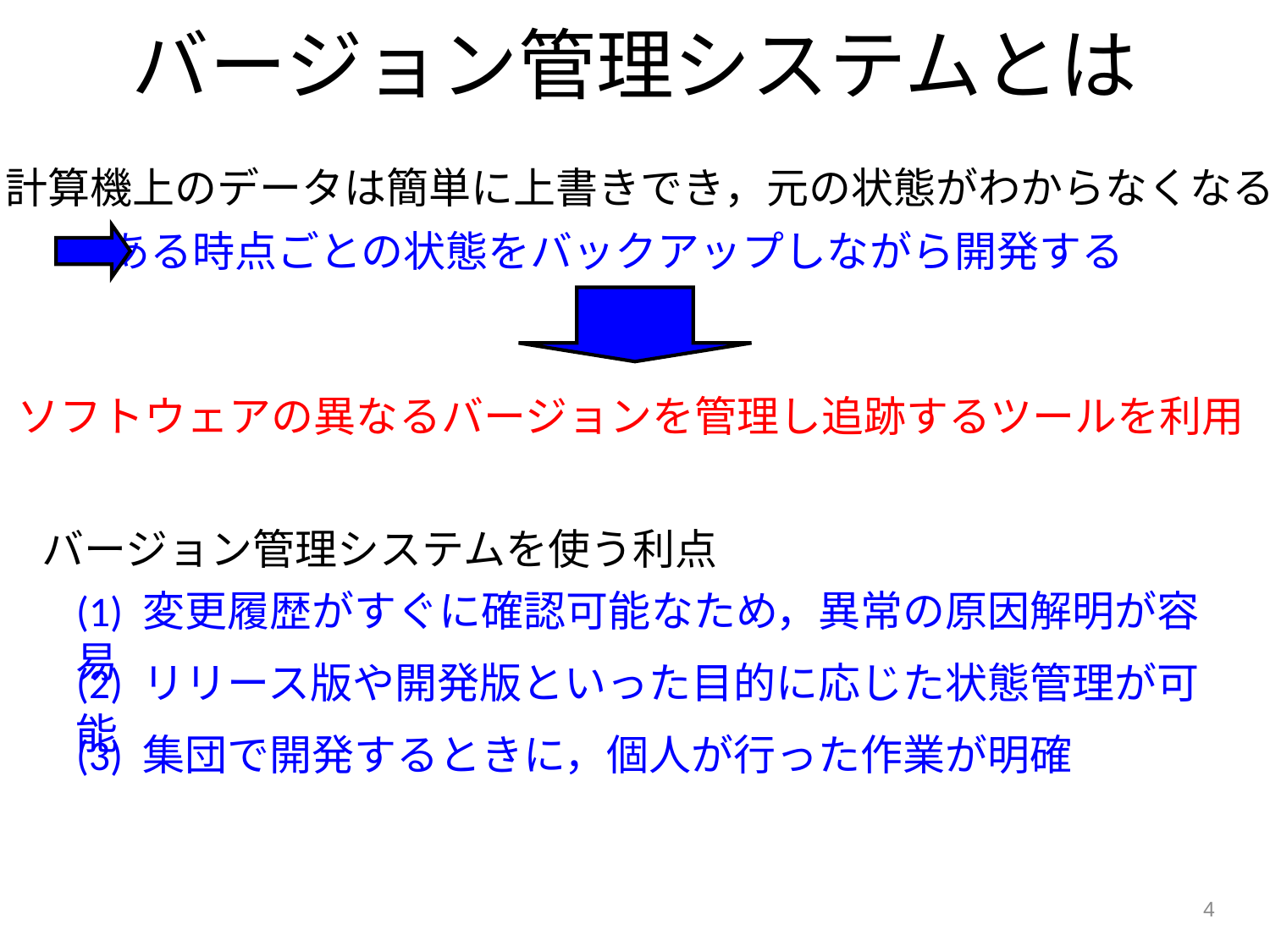

バージョン管理システムとは
計算機上のデータは簡単に上書きでき，元の状態がわからなくなる
ある時点ごとの状態をバックアップしながら開発する

ソフトウェアの異なるバージョンを管理し追跡するツールを利用
バージョン管理システムを使う利点
(1) 変更履歴がすぐに確認可能なため，異常の原因解明が容易
(2) リリース版や開発版といった目的に応じた状態管理が可能
(3) 集団で開発するときに，個人が行った作業が明確
4